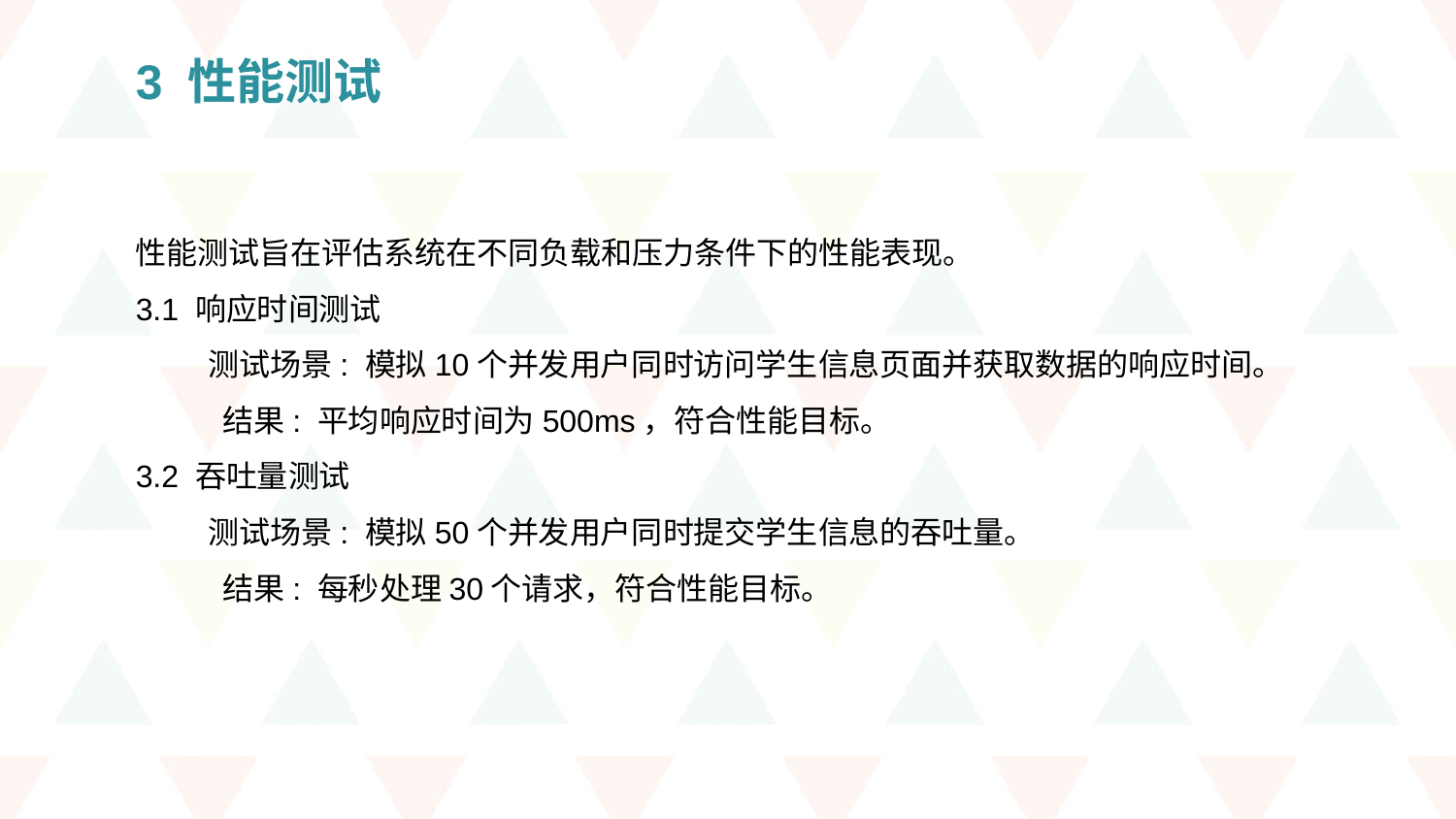

3 性能测试
性能测试旨在评估系统在不同负载和压力条件下的性能表现。
3.1 响应时间测试
测试场景: 模拟10个并发用户同时访问学生信息页面并获取数据的响应时间。
 结果: 平均响应时间为500ms，符合性能目标。
3.2 吞吐量测试
测试场景: 模拟50个并发用户同时提交学生信息的吞吐量。
 结果: 每秒处理30个请求，符合性能目标。